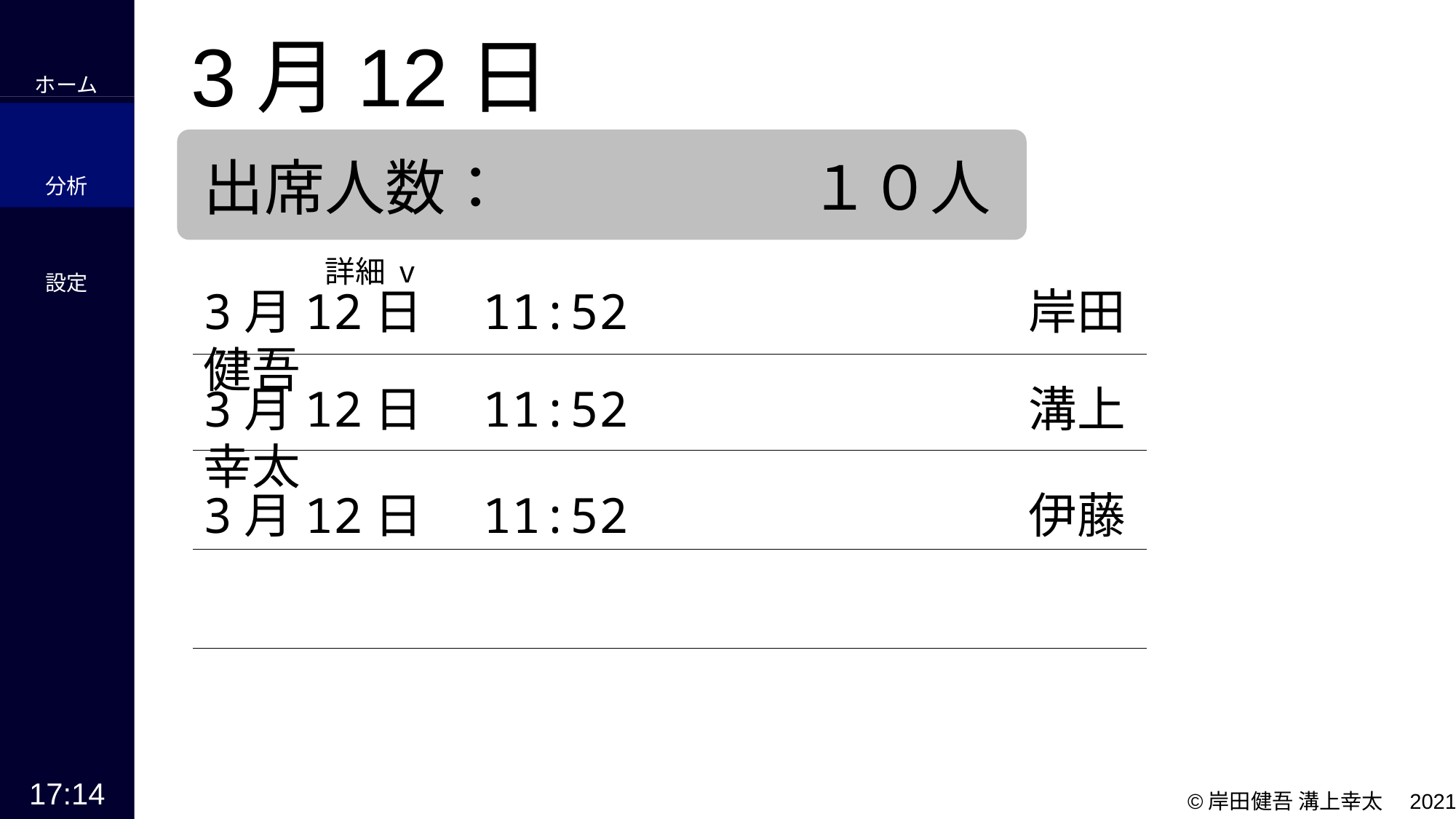

3月12日
ホーム

出席人数：　　　　　１０人　　詳細 v
分析
設定
3月12日　11:52　　　　　　　　岸田健吾
3月12日　11:52　　　　　　　　溝上幸太
3月12日　11:52　　　　　　　　伊藤
17:14
©岸田健吾 溝上幸太　2021